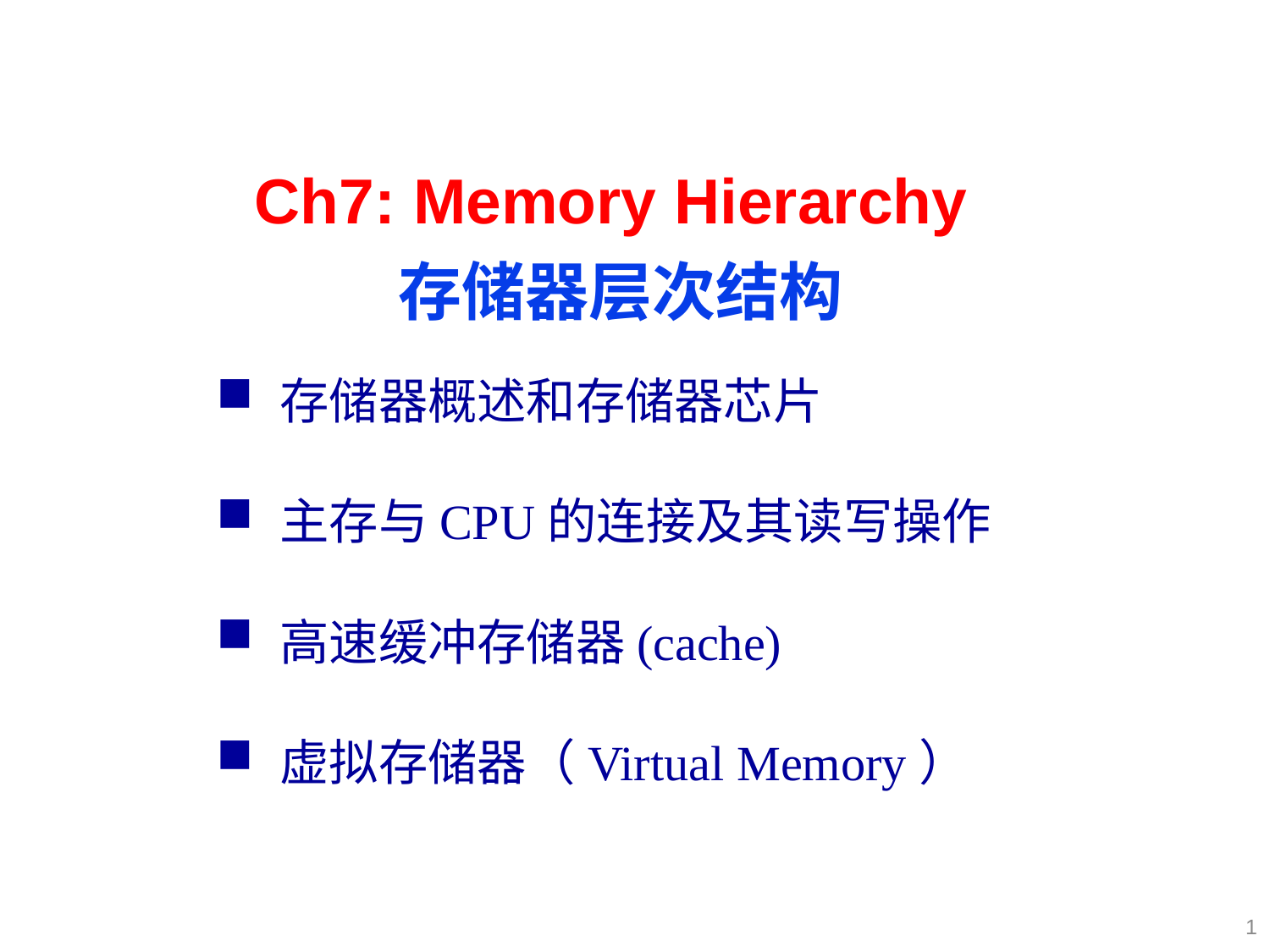

Ch7: Memory Hierarchy
存储器层次结构
存储器概述和存储器芯片
主存与CPU的连接及其读写操作
高速缓冲存储器(cache)
虚拟存储器（Virtual Memory）
1